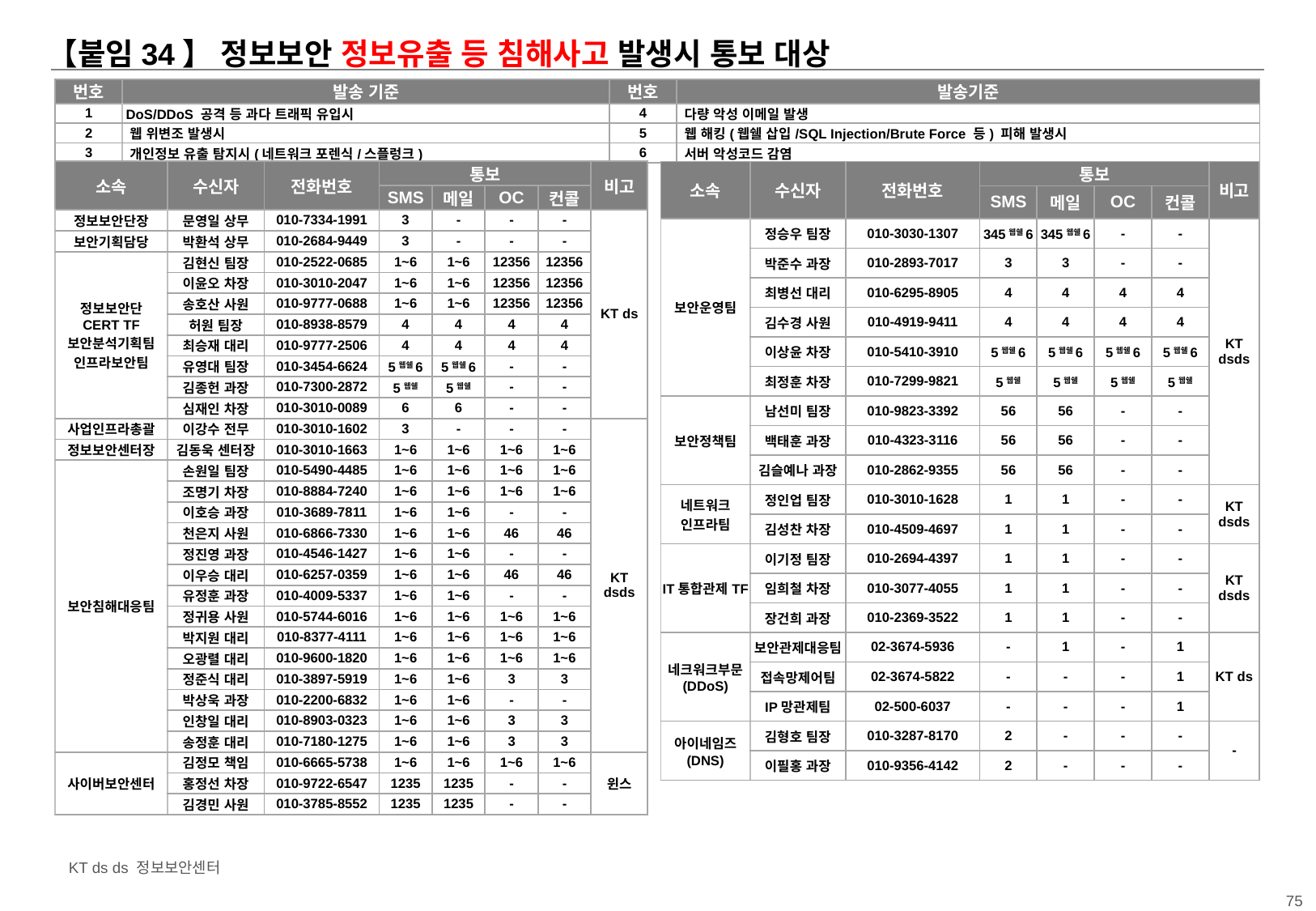

【붙임34】 정보보안 정보유출 등 침해사고 발생시 통보 대상
| 번호 | 발송 기준 | 번호 | 발송기준 |
| --- | --- | --- | --- |
| 1 | DoS/DDoS 공격 등 과다 트래픽 유입시 | 4 | 다량 악성 이메일 발생 |
| 2 | 웹 위변조 발생시 | 5 | 웹 해킹(웹쉘 삽입/SQL Injection/Brute Force 등) 피해 발생시 |
| 3 | 개인정보 유출 탐지시(네트워크 포렌식/스플렁크) | 6 | 서버 악성코드 감염 |
| 소속 | 수신자 | 전화번호 | 통보 |  |  |  | 비고 |
| --- | --- | --- | --- | --- | --- | --- | --- |
|  |  |  | SMS | 메일 | OC | 컨콜 |  |
| 정보보안단장 | 문영일 상무 | 010-7334-1991 | 3 | - | - | - | KT ds |
| 보안기획담당 | 박환석 상무 | 010-2684-9449 | 3 | - | - | - |  |
| 정보보안단 CERT TF 보안분석기획팀 인프라보안팀 | 김현신 팀장 | 010-2522-0685 | 1~6 | 1~6 | 12356 | 12356 |  |
|  | 이윤오 차장 | 010-3010-2047 | 1~6 | 1~6 | 12356 | 12356 |  |
|  | 송호산 사원 | 010-9777-0688 | 1~6 | 1~6 | 12356 | 12356 |  |
|  | 허원 팀장 | 010-8938-8579 | 4 | 4 | 4 | 4 |  |
|  | 최승재 대리 | 010-9777-2506 | 4 | 4 | 4 | 4 |  |
|  | 유영대 팀장 | 010-3454-6624 | 5웹쉘6 | 5웹쉘6 | - | - |  |
|  | 김종헌 과장 | 010-7300-2872 | 5웹쉘 | 5웹쉘 | - | - |  |
|  | 심재인 차장 | 010-3010-0089 | 6 | 6 | - | - |  |
| 사업인프라총괄 | 이강수 전무 | 010-3010-1602 | 3 | - | - | - | KT dsds |
| 정보보안센터장 | 김동욱 센터장 | 010-3010-1663 | 1~6 | 1~6 | 1~6 | 1~6 |  |
| 보안침해대응팀 | 손원일 팀장 | 010-5490-4485 | 1~6 | 1~6 | 1~6 | 1~6 |  |
|  | 조명기 차장 | 010-8884-7240 | 1~6 | 1~6 | 1~6 | 1~6 |  |
|  | 이호승 과장 | 010-3689-7811 | 1~6 | 1~6 | - | - |  |
|  | 천은지 사원 | 010-6866-7330 | 1~6 | 1~6 | 46 | 46 |  |
|  | 정진영 과장 | 010-4546-1427 | 1~6 | 1~6 | - | - |  |
|  | 이우승 대리 | 010-6257-0359 | 1~6 | 1~6 | 46 | 46 |  |
|  | 유정훈 과장 | 010-4009-5337 | 1~6 | 1~6 | - | - |  |
|  | 정귀용 사원 | 010-5744-6016 | 1~6 | 1~6 | 1~6 | 1~6 |  |
|  | 박지원 대리 | 010-8377-4111 | 1~6 | 1~6 | 1~6 | 1~6 |  |
|  | 오광렬 대리 | 010-9600-1820 | 1~6 | 1~6 | 1~6 | 1~6 |  |
|  | 정준식 대리 | 010-3897-5919 | 1~6 | 1~6 | 3 | 3 |  |
|  | 박상욱 과장 | 010-2200-6832 | 1~6 | 1~6 | - | - |  |
|  | 인창일 대리 | 010-8903-0323 | 1~6 | 1~6 | 3 | 3 |  |
|  | 송정훈 대리 | 010-7180-1275 | 1~6 | 1~6 | 3 | 3 |  |
| 사이버보안센터 | 김정모 책임 | 010-6665-5738 | 1~6 | 1~6 | 1~6 | 1~6 | 윈스 |
|  | 홍정선 차장 | 010-9722-6547 | 1235 | 1235 | - | - |  |
|  | 김경민 사원 | 010-3785-8552 | 1235 | 1235 | - | - |  |
| 소속 | 수신자 | 전화번호 | 통보 |  |  |  | 비고 |
| --- | --- | --- | --- | --- | --- | --- | --- |
|  |  |  | SMS | 메일 | OC | 컨콜 |  |
| 보안운영팀 | 정승우 팀장 | 010-3030-1307 | 345웹쉘6 | 345웹쉘6 | - | - | KT dsds |
|  | 박준수 과장 | 010-2893-7017 | 3 | 3 | - | - |  |
|  | 최병선 대리 | 010-6295-8905 | 4 | 4 | 4 | 4 |  |
|  | 김수경 사원 | 010-4919-9411 | 4 | 4 | 4 | 4 |  |
|  | 이상윤 차장 | 010-5410-3910 | 5웹쉘6 | 5웹쉘6 | 5웹쉘6 | 5웹쉘6 |  |
|  | 최정훈 차장 | 010-7299-9821 | 5웹쉘 | 5웹쉘 | 5웹쉘 | 5웹쉘 |  |
| 보안정책팀 | 남선미 팀장 | 010-9823-3392 | 56 | 56 | - | - |  |
|  | 백태훈 과장 | 010-4323-3116 | 56 | 56 | - | - |  |
|  | 김슬예나 과장 | 010-2862-9355 | 56 | 56 | - | - |  |
| 네트워크 인프라팀 | 정인업 팀장 | 010-3010-1628 | 1 | 1 | - | - | KT dsds |
|  | 김성찬 차장 | 010-4509-4697 | 1 | 1 | - | - |  |
| IT통합관제TF | 이기정 팀장 | 010-2694-4397 | 1 | 1 | - | - | KT dsds |
|  | 임희철 차장 | 010-3077-4055 | 1 | 1 | - | - |  |
|  | 장건희 과장 | 010-2369-3522 | 1 | 1 | - | - |  |
| 네크워크부문 (DDoS) | 보안관제대응팀 | 02-3674-5936 | - | 1 | - | 1 | KT ds |
|  | 접속망제어팀 | 02-3674-5822 | - | - | - | 1 |  |
|  | IP망관제팀 | 02-500-6037 | - | - | - | 1 |  |
| 아이네임즈 (DNS) | 김형호 팀장 | 010-3287-8170 | 2 | - | - | - | - |
|  | 이필홍 과장 | 010-9356-4142 | 2 | - | - | - |  |
75